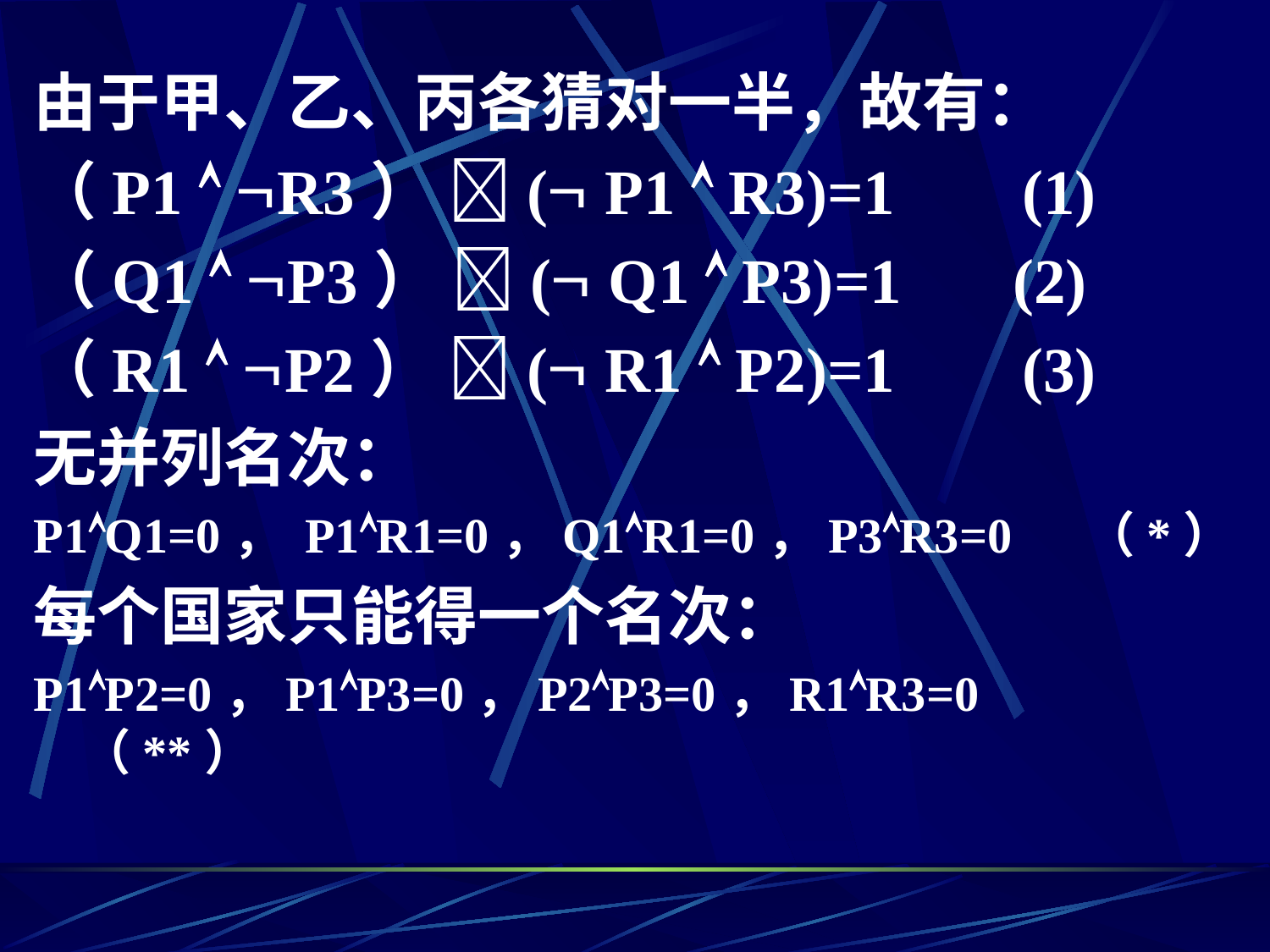

由于甲、乙、丙各猜对一半，故有：
（P1 ∧ ¬R3） ∨(¬ P1 ∧ R3)=1        (1)
（Q1 ∧ ¬P3） ∨(¬ Q1 ∧ P3)=1       (2)
（R1 ∧ ¬P2） ∨(¬ R1 ∧ P2)=1        (3)
无并列名次：
P1∧Q1=0， P1∧R1=0，Q1∧R1=0，P3∧R3=0     （*）
每个国家只能得一个名次：
P1∧P2=0，P1∧P3=0，P2∧P3=0，R1∧R3=0        （**）
40